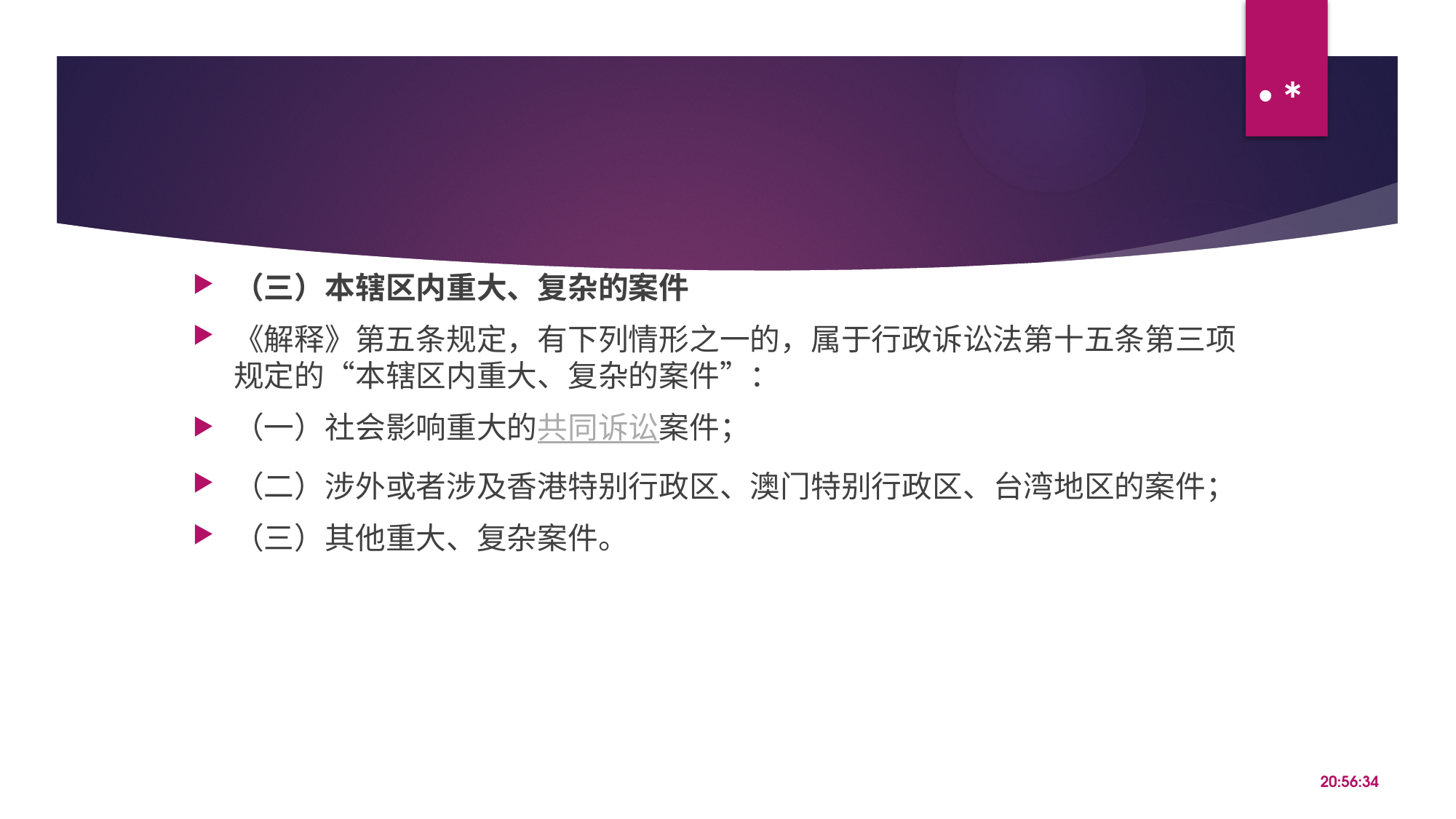

*
#
（三）本辖区内重大、复杂的案件
《解释》第五条规定，有下列情形之一的，属于行政诉讼法第十五条第三项规定的“本辖区内重大、复杂的案件”：
（一）社会影响重大的共同诉讼案件；
（二）涉外或者涉及香港特别行政区、澳门特别行政区、台湾地区的案件；
（三）其他重大、复杂案件。

20:56:34